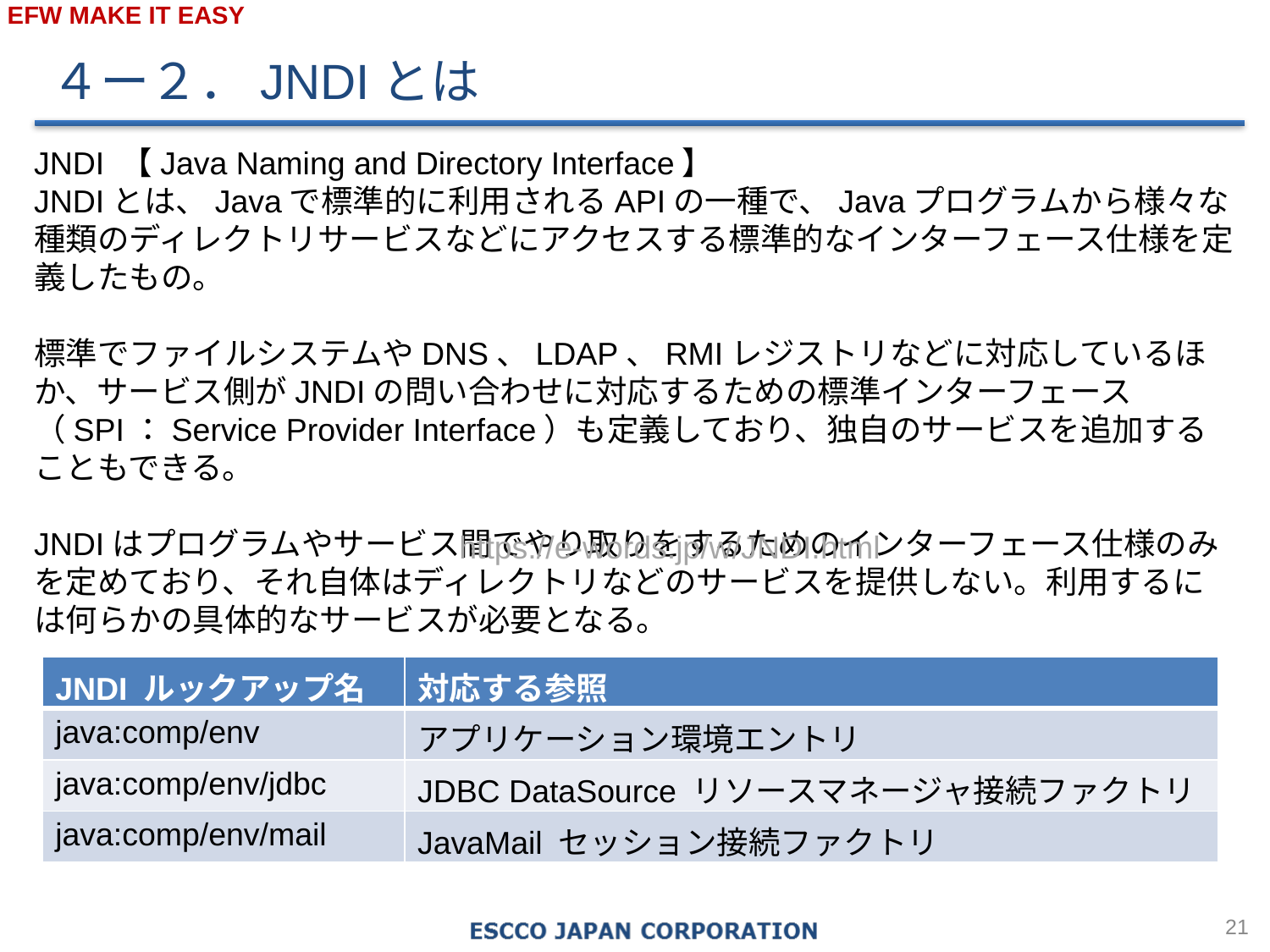

４ー２．JNDIとは
JNDI 【Java Naming and Directory Interface】
JNDIとは、Javaで標準的に利用されるAPIの一種で、Javaプログラムから様々な種類のディレクトリサービスなどにアクセスする標準的なインターフェース仕様を定義したもの。

標準でファイルシステムやDNS、LDAP、RMIレジストリなどに対応しているほか、サービス側がJNDIの問い合わせに対応するための標準インターフェース（SPI：Service Provider Interface）も定義しており、独自のサービスを追加することもできる。

JNDIはプログラムやサービス間でやり取りをするためのインターフェース仕様のみを定めており、それ自体はディレクトリなどのサービスを提供しない。利用するには何らかの具体的なサービスが必要となる。
https://e-words.jp/w/JNDI.html
| JNDI ルックアップ名 | 対応する参照 |
| --- | --- |
| java:comp/env | アプリケーション環境エントリ |
| java:comp/env/jdbc | JDBC DataSource リソースマネージャ接続ファクトリ |
| java:comp/env/mail | JavaMail セッション接続ファクトリ |
21